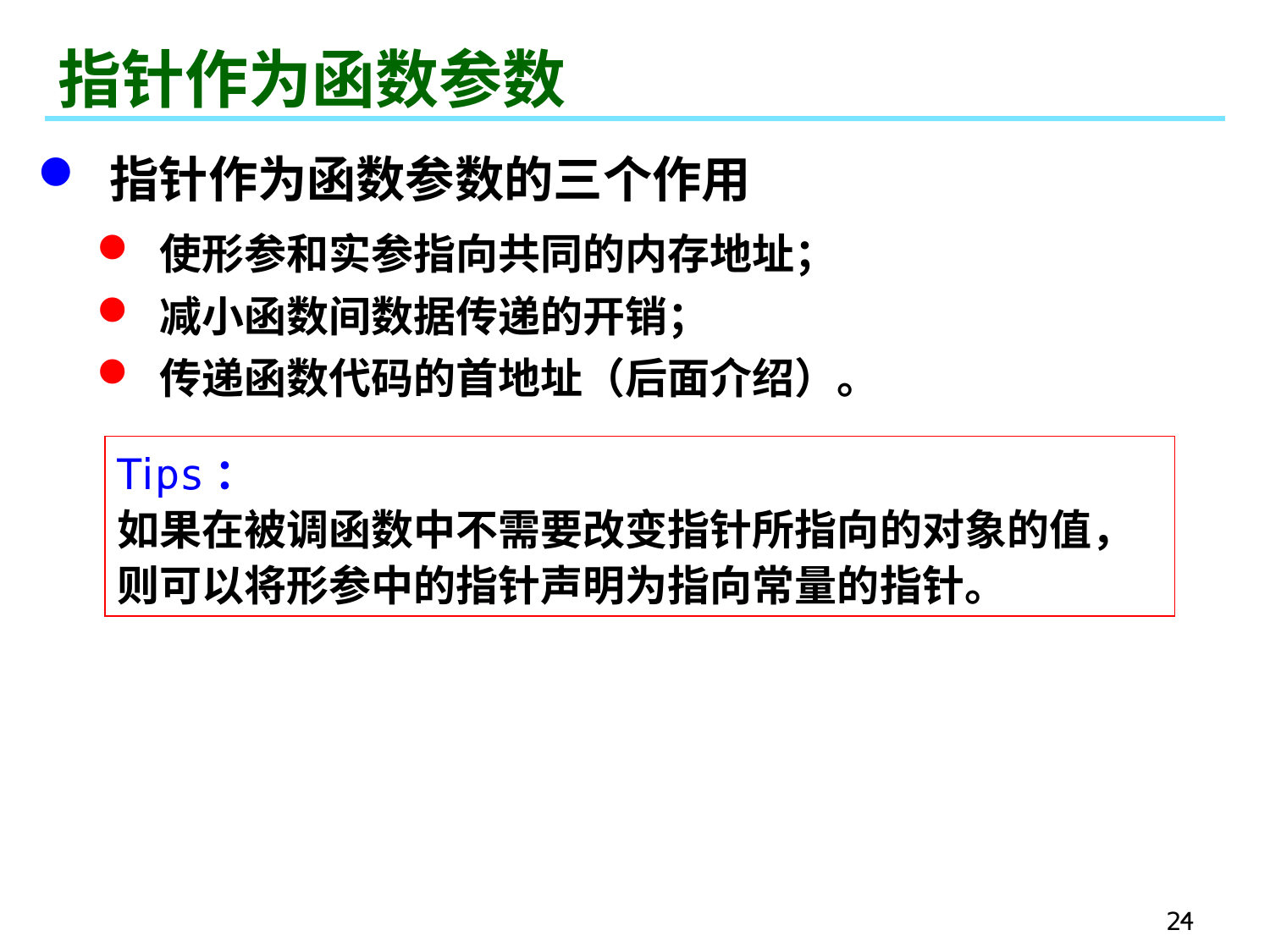

# 指针作为函数参数
 指针作为函数参数的三个作用
 使形参和实参指向共同的内存地址；
 减小函数间数据传递的开销；
 传递函数代码的首地址（后面介绍）。
Tips：
如果在被调函数中不需要改变指针所指向的对象的值，则可以将形参中的指针声明为指向常量的指针。
24